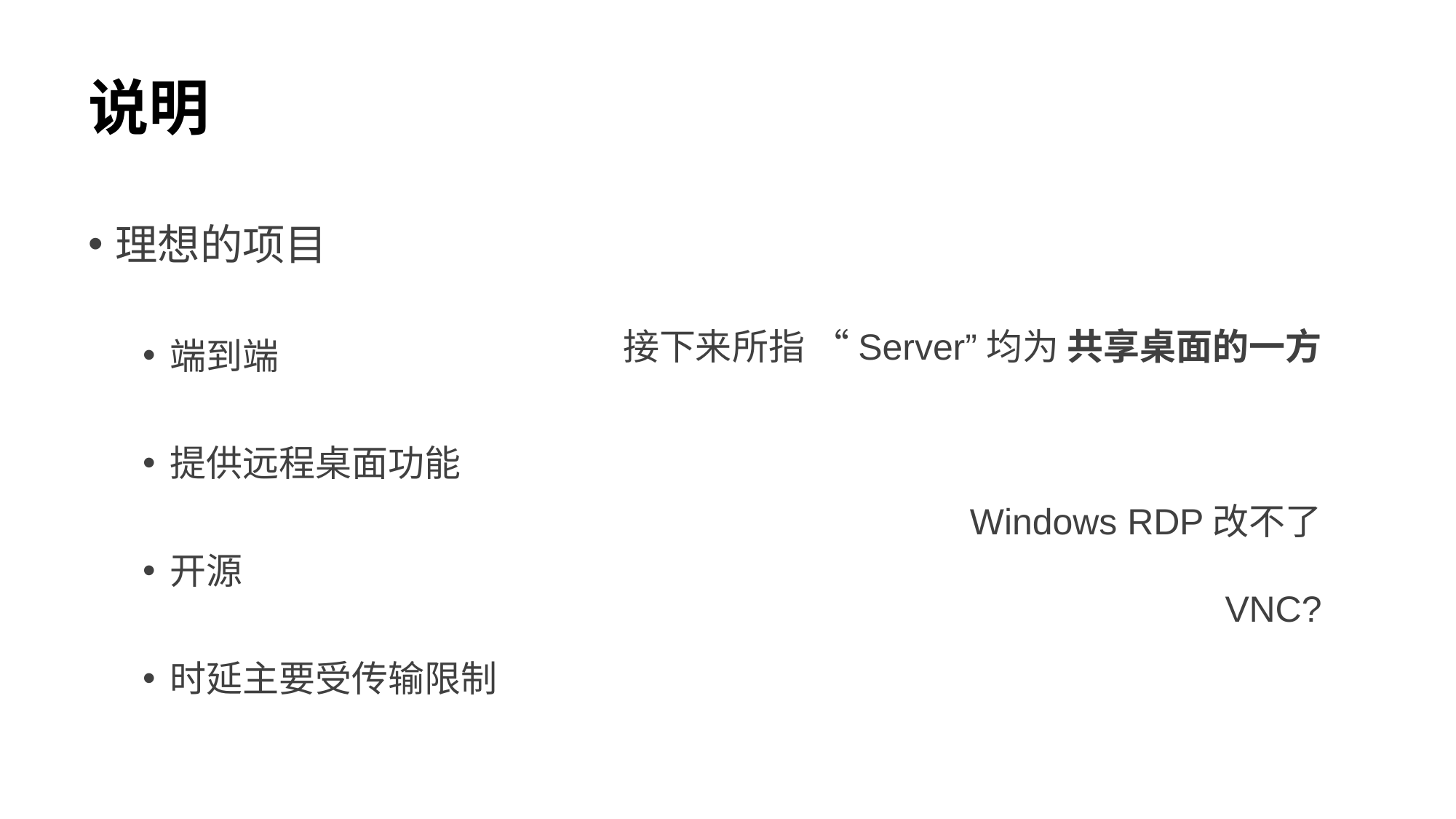

# 说明
理想的项目

端到端

提供远程桌面功能

开源

时延主要受传输限制

接下来所指 “Server”均为 共享桌面的一方

Windows RDP改不了

VNC?